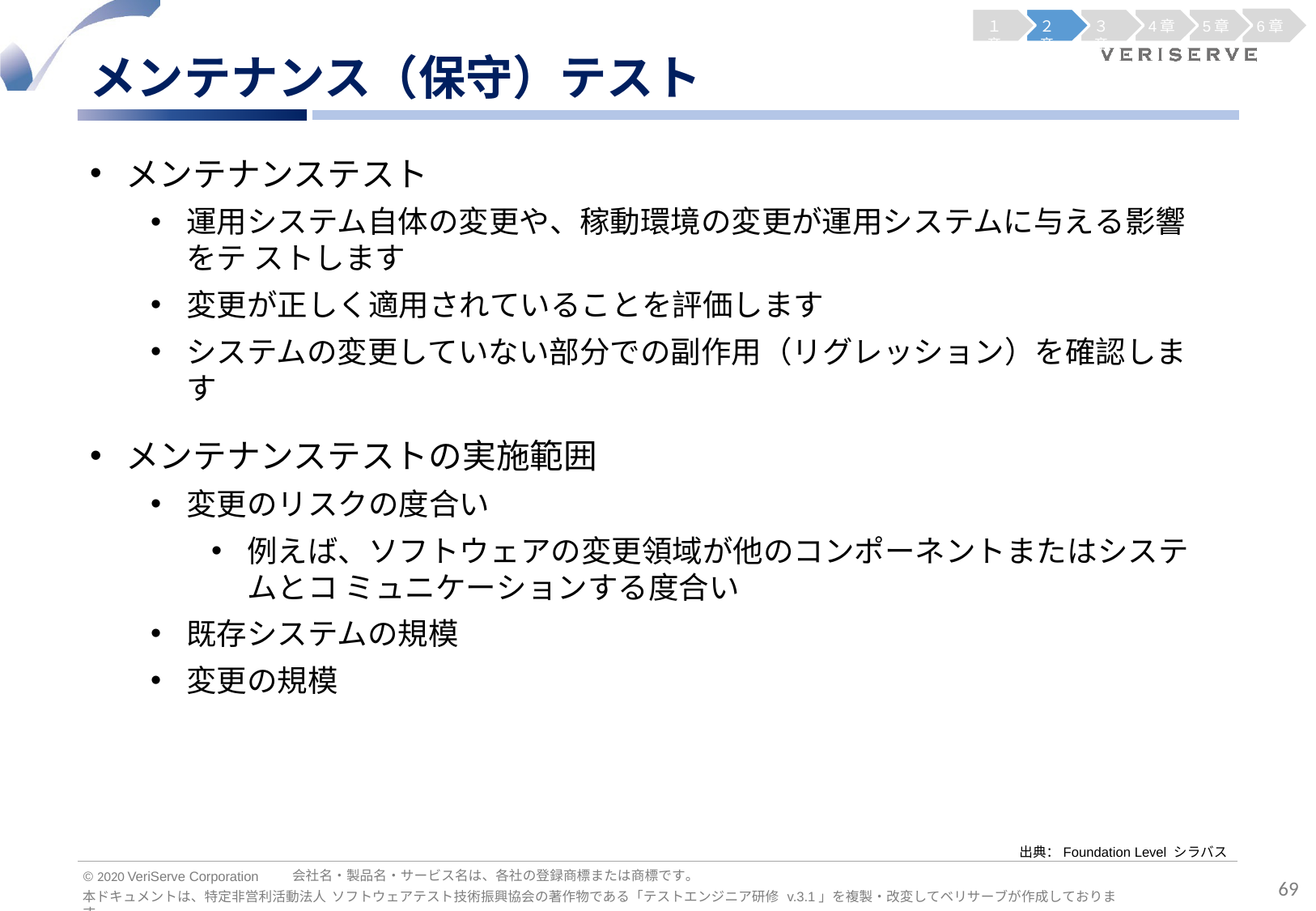

１章
２章
３章
4章
5章
6章
メンテナンス（保守）テスト

メンテナンステスト
運用システム自体の変更や、稼動環境の変更が運用システムに与える影響をテ ストします
変更が正しく適用されていることを評価します
システムの変更していない部分での副作用（リグレッション）を確認します

メンテナンステストの実施範囲
変更のリスクの度合い
例えば、ソフトウェアの変更領域が他のコンポーネントまたはシステムとコ ミュニケーションする度合い
既存システムの規模
変更の規模
出典：Foundation Level シラバス
会社名・製品名・サービス名は、各社の登録商標または商標です。
© 2020 VeriServe Corporation
69
本ドキュメントは、特定非営利活動法人 ソフトウェアテスト技術振興協会の著作物である「テストエンジニア研修 v.3.1」を複製・改変してベリサーブが作成しております。